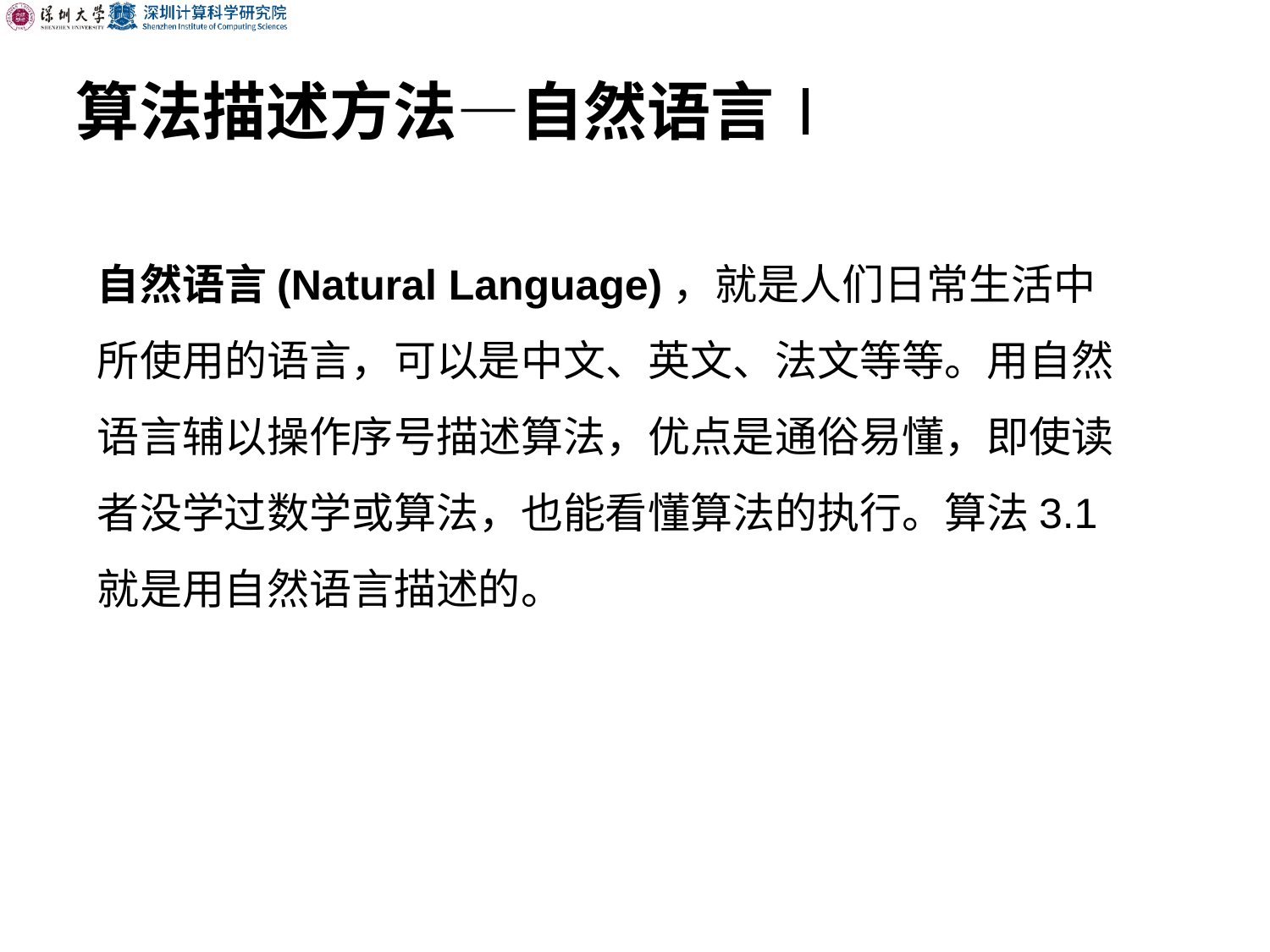

算法描述方法—自然语言Ⅰ
自然语言(Natural Language)，就是人们日常生活中所使用的语言，可以是中文、英文、法文等等。用自然语言辅以操作序号描述算法，优点是通俗易懂，即使读者没学过数学或算法，也能看懂算法的执行。算法3.1就是用自然语言描述的。